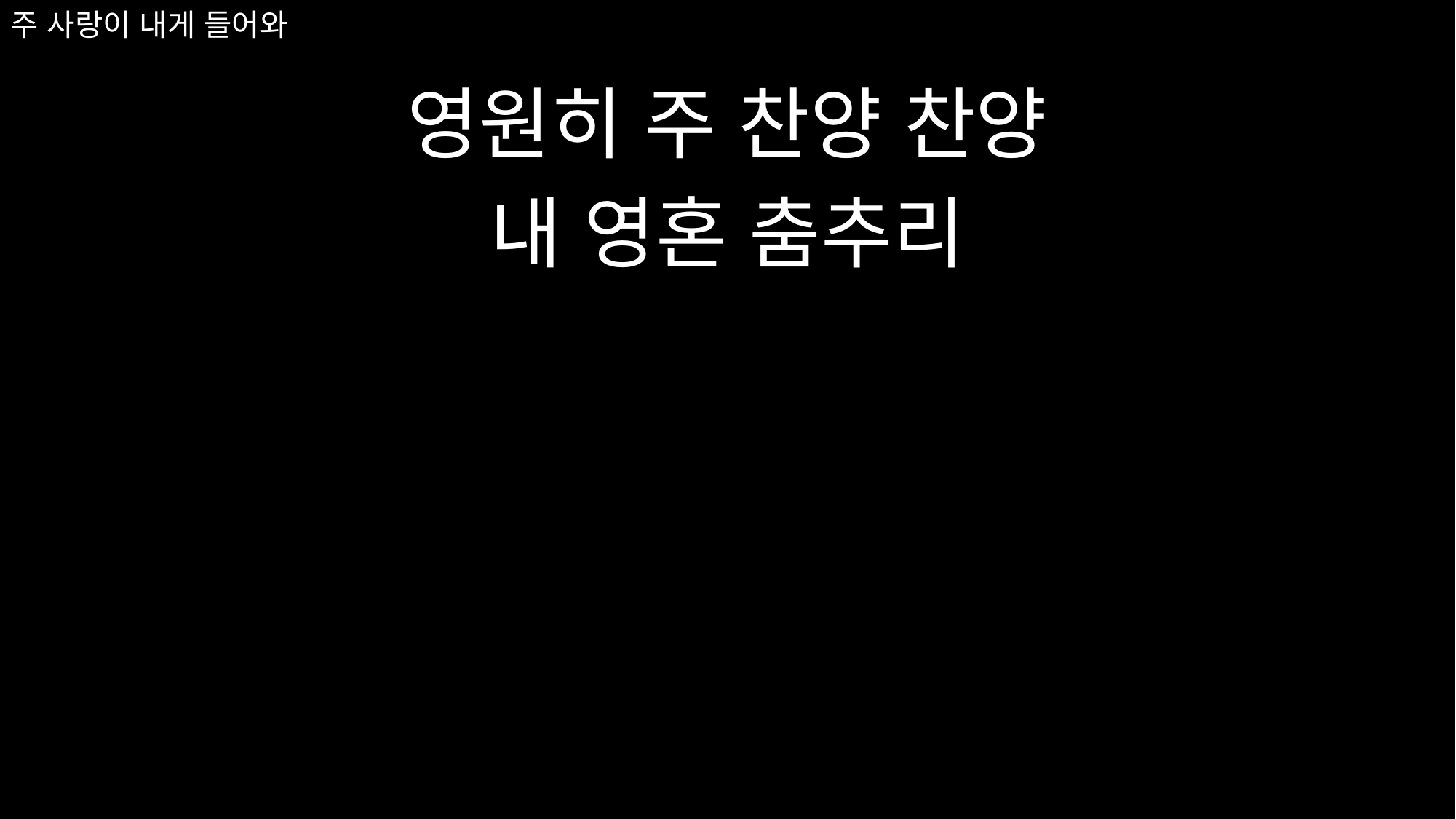

# 주 사랑이 내게 들어와
영원히 주 찬양 찬양
내 영혼 춤추리